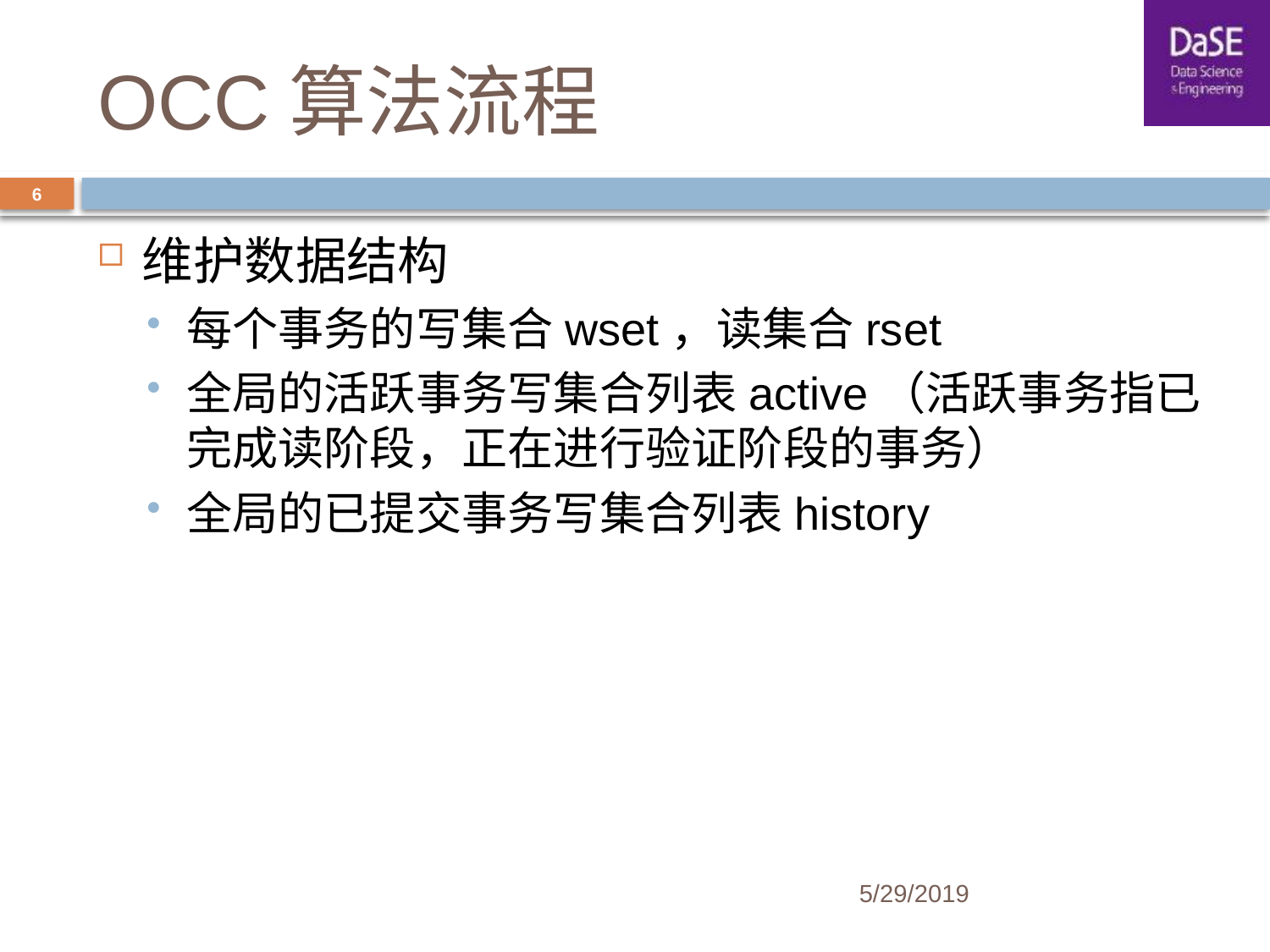

# OCC算法流程
6
维护数据结构
每个事务的写集合wset，读集合rset
全局的活跃事务写集合列表active（活跃事务指已完成读阶段，正在进行验证阶段的事务）
全局的已提交事务写集合列表history
5/29/2019